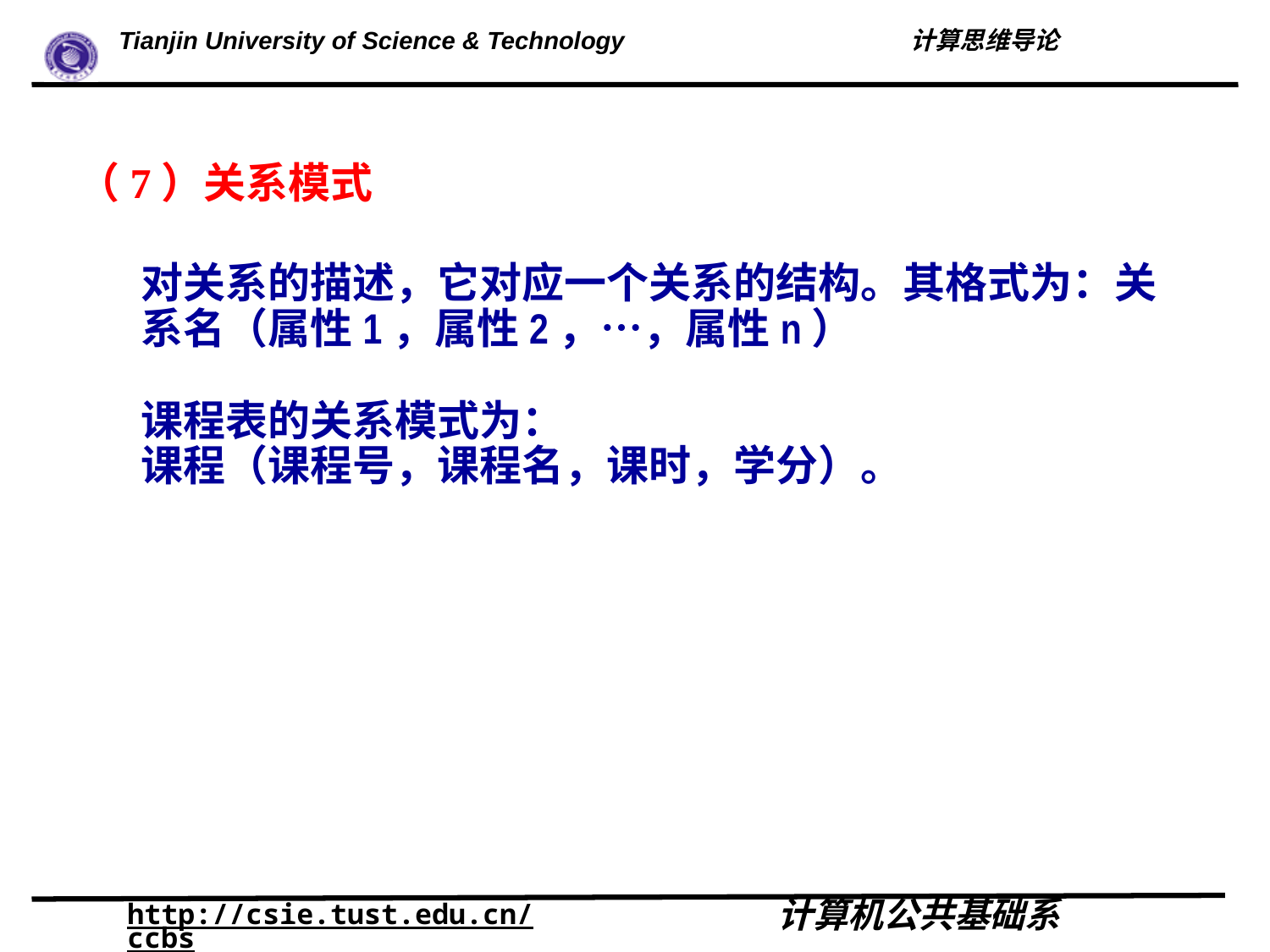

（7）关系模式

对关系的描述，它对应一个关系的结构。其格式为：关系名（属性1，属性2，…，属性n）

课程表的关系模式为：
课程（课程号，课程名，课时，学分）。